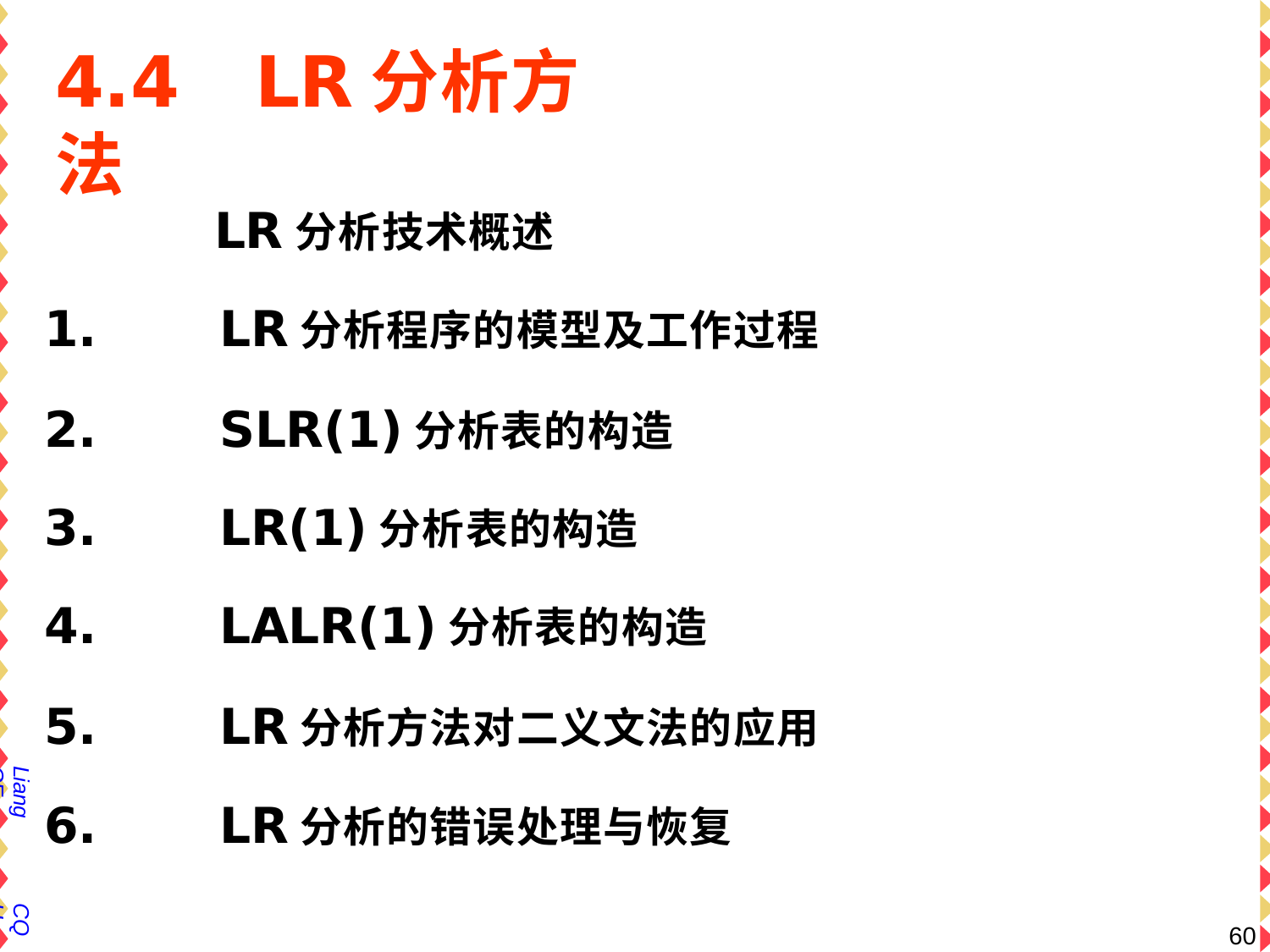

# 4.4	LR分析方法
LR分析技术概述
LR分析程序的模型及工作过程
SLR(1)分析表的构造
LR(1)分析表的构造
LALR(1)分析表的构造
LR分析方法对二义文法的应用
LR分析的错误处理与恢复
Liang GE
CQU
60